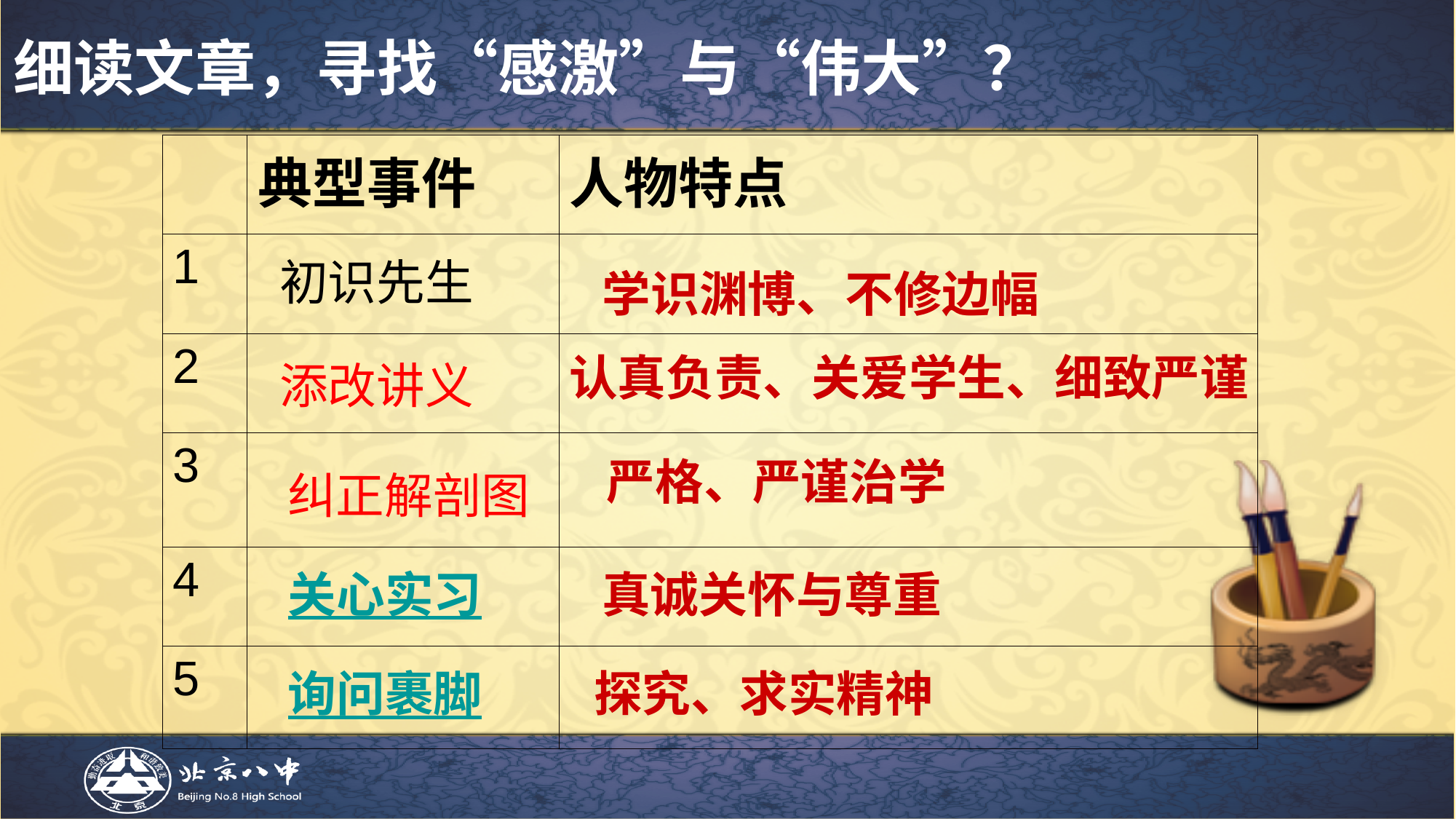

细读文章，寻找“感激”与“伟大”？
|  | 典型事件 | 人物特点 |
| --- | --- | --- |
| 1 |  |  |
| 2 |  |  |
| 3 |  |  |
| 4 |  |  |
| 5 |  |  |
初识先生
学识渊博、不修边幅
认真负责、关爱学生、细致严谨
添改讲义
严格、严谨治学
纠正解剖图
真诚关怀与尊重
关心实习
询问裹脚
探究、求实精神